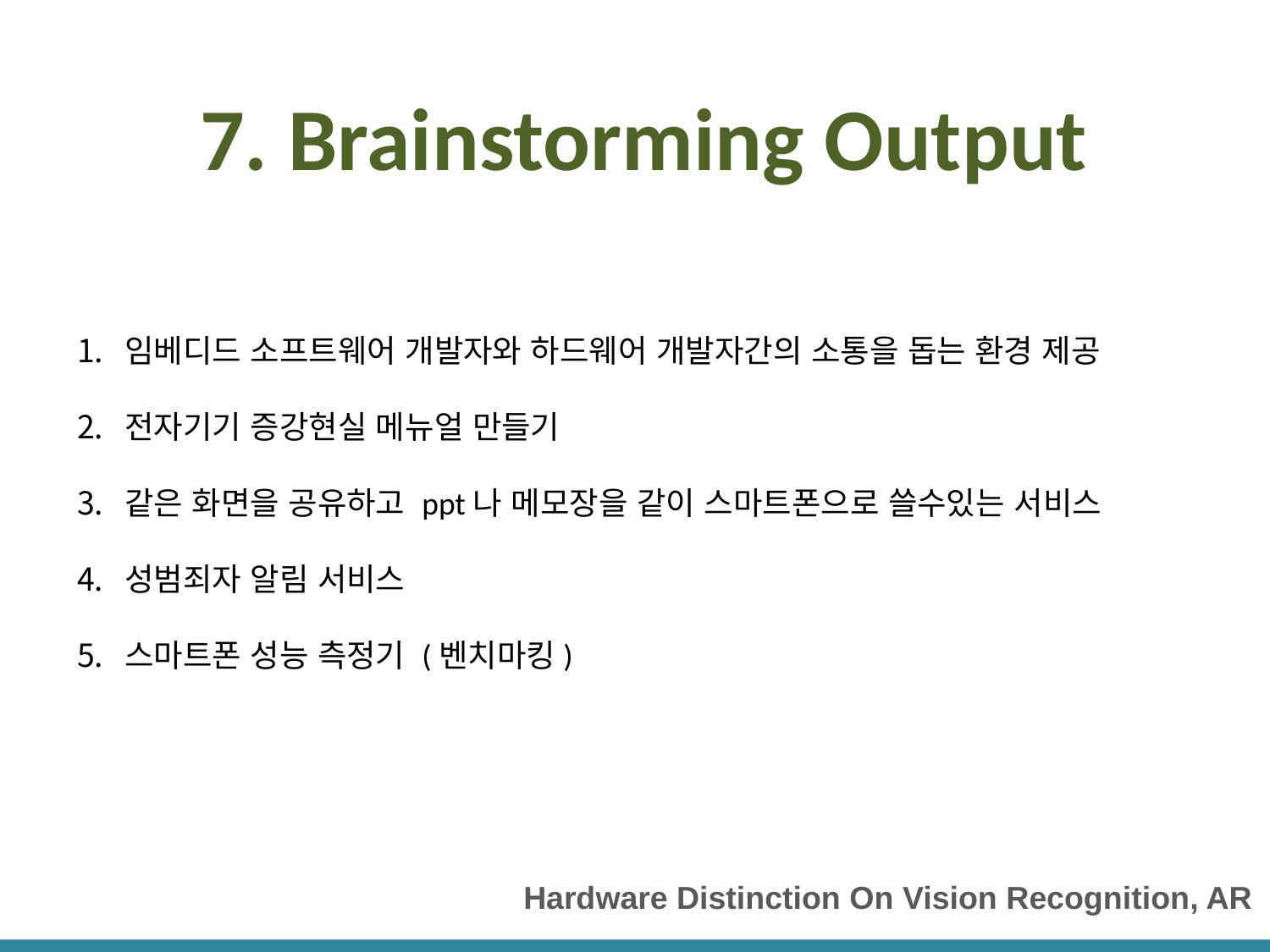

7. Brainstorming Output
임베디드 소프트웨어 개발자와 하드웨어 개발자간의 소통을 돕는 환경 제공

전자기기 증강현실 메뉴얼 만들기

같은 화면을 공유하고 ppt나 메모장을 같이 스마트폰으로 쓸수있는 서비스

성범죄자 알림 서비스

스마트폰 성능 측정기 (벤치마킹)

          Hardware Distinction On Vision Recognition, AR